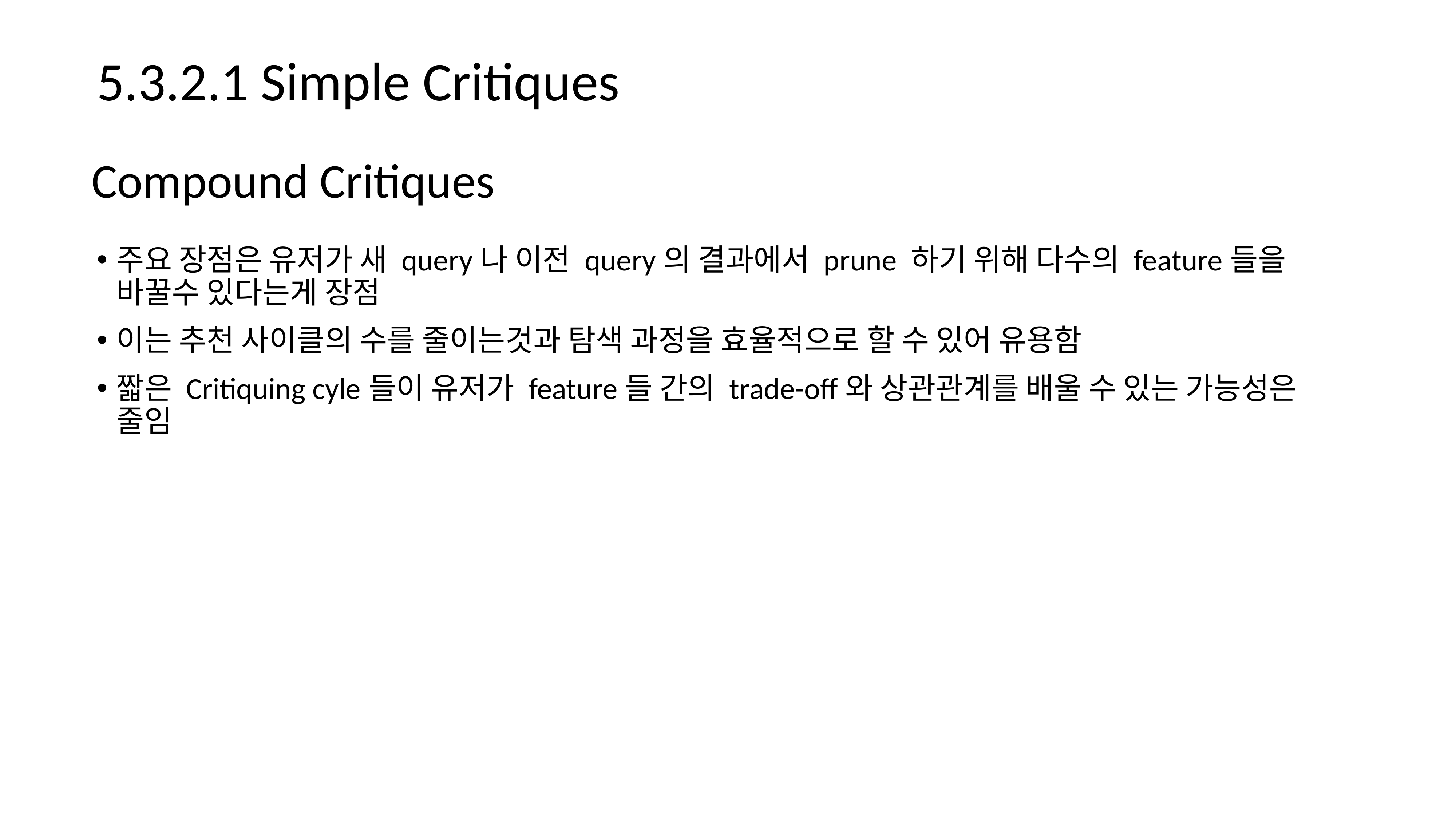

5.3.2.1 Simple Critiques
# Compound Critiques
주요 장점은 유저가 새 query나 이전 query의 결과에서 prune 하기 위해 다수의 feature들을 바꿀수 있다는게 장점
이는 추천 사이클의 수를 줄이는것과 탐색 과정을 효율적으로 할 수 있어 유용함
짧은 Critiquing cyle들이 유저가 feature들 간의 trade-off와 상관관계를 배울 수 있는 가능성은 줄임